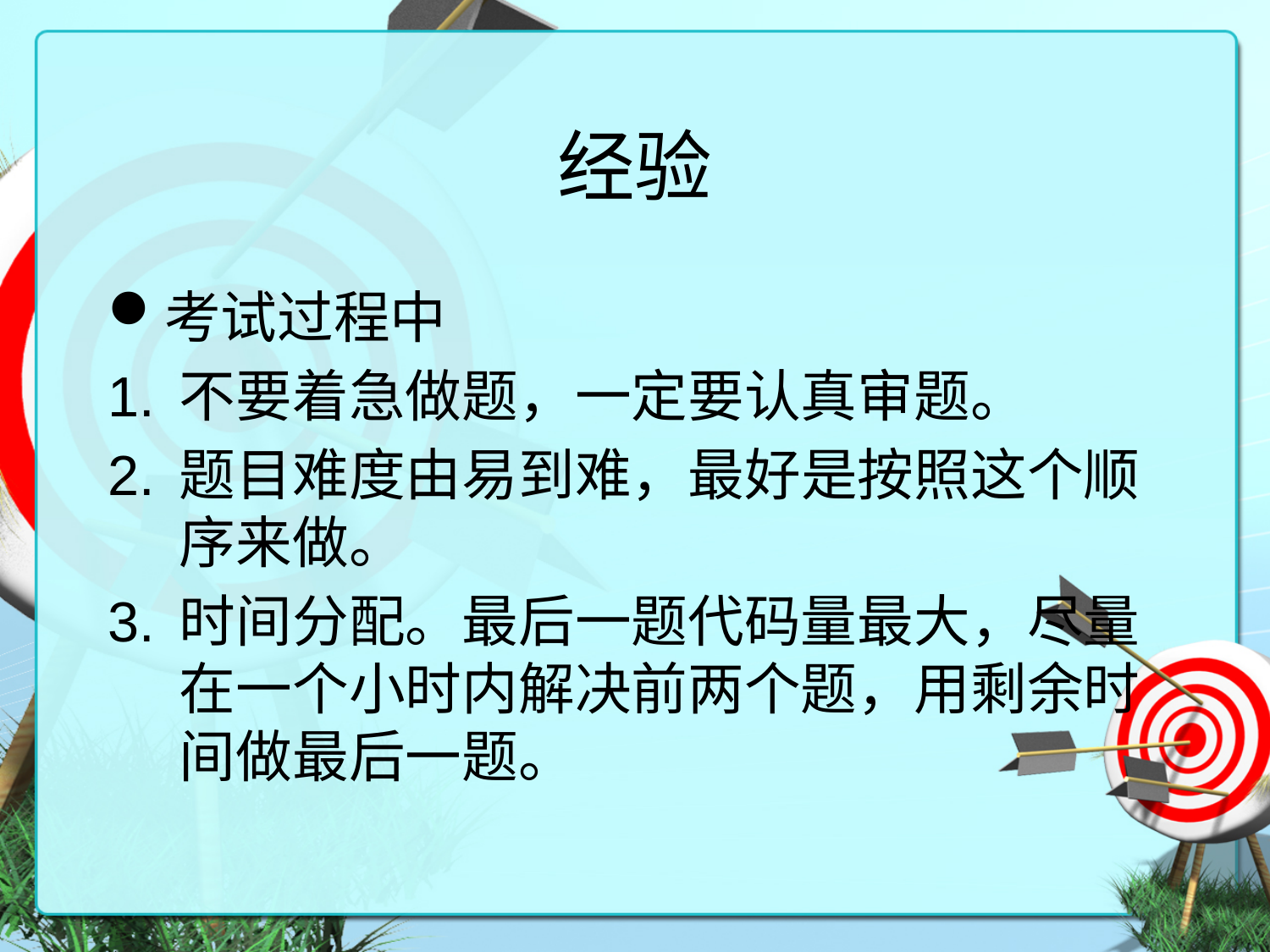

# 经验
考试过程中
不要着急做题，一定要认真审题。
题目难度由易到难，最好是按照这个顺序来做。
时间分配。最后一题代码量最大，尽量在一个小时内解决前两个题，用剩余时间做最后一题。